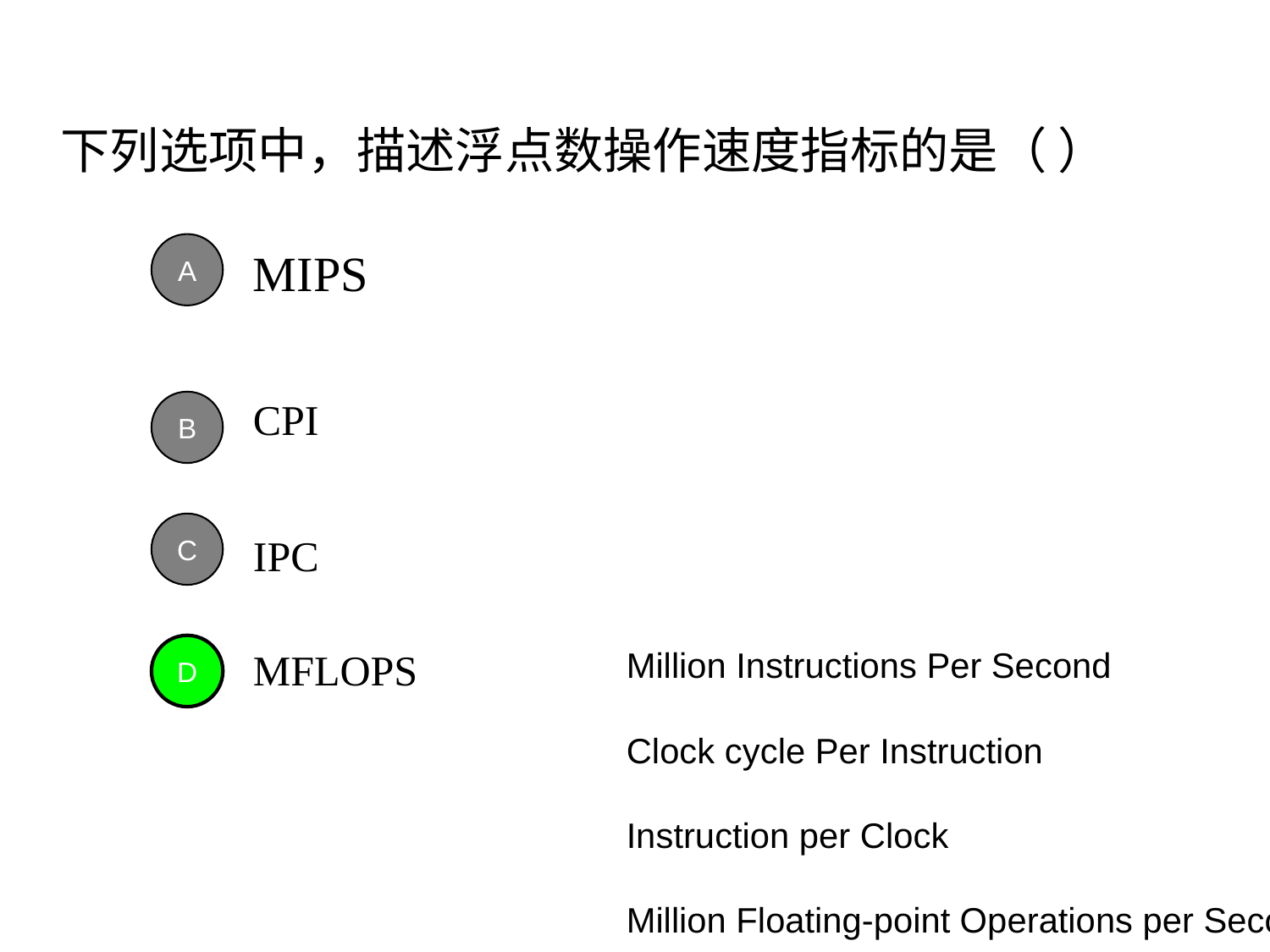

下列选项中，描述浮点数操作速度指标的是（ ）
A
MIPS

CPI
B
IPC
C
D
D
Million Instructions Per Second

Clock cycle Per Instruction

Instruction per Clock

Million Floating-point Operations per Second
MFLOPS